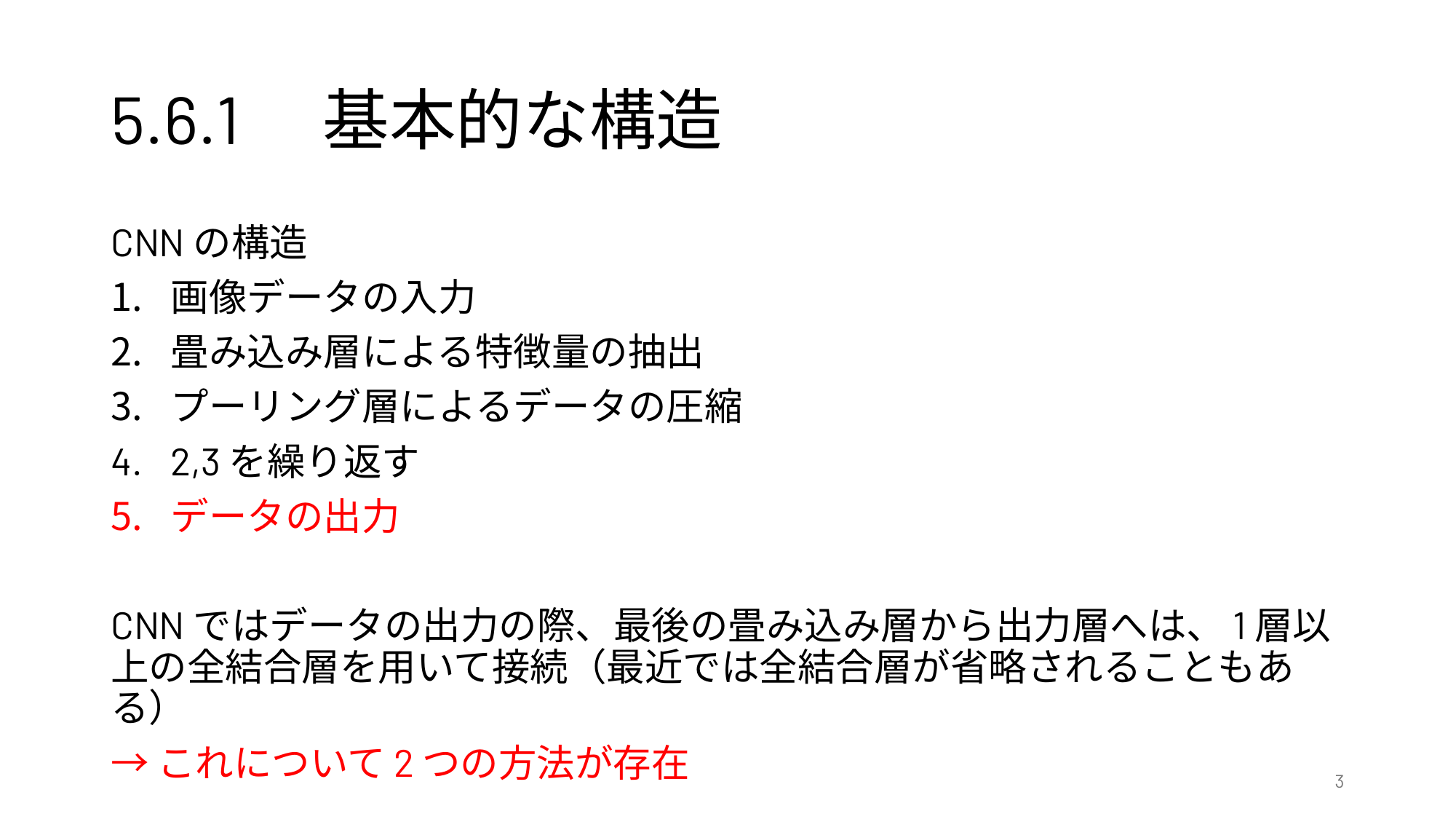

# 5.6.1　基本的な構造
CNNの構造
画像データの入力
畳み込み層による特徴量の抽出
プーリング層によるデータの圧縮
2,3を繰り返す
データの出力

CNNではデータの出力の際、最後の畳み込み層から出力層へは、1層以上の全結合層を用いて接続（最近では全結合層が省略されることもある）
→これについて2つの方法が存在

3